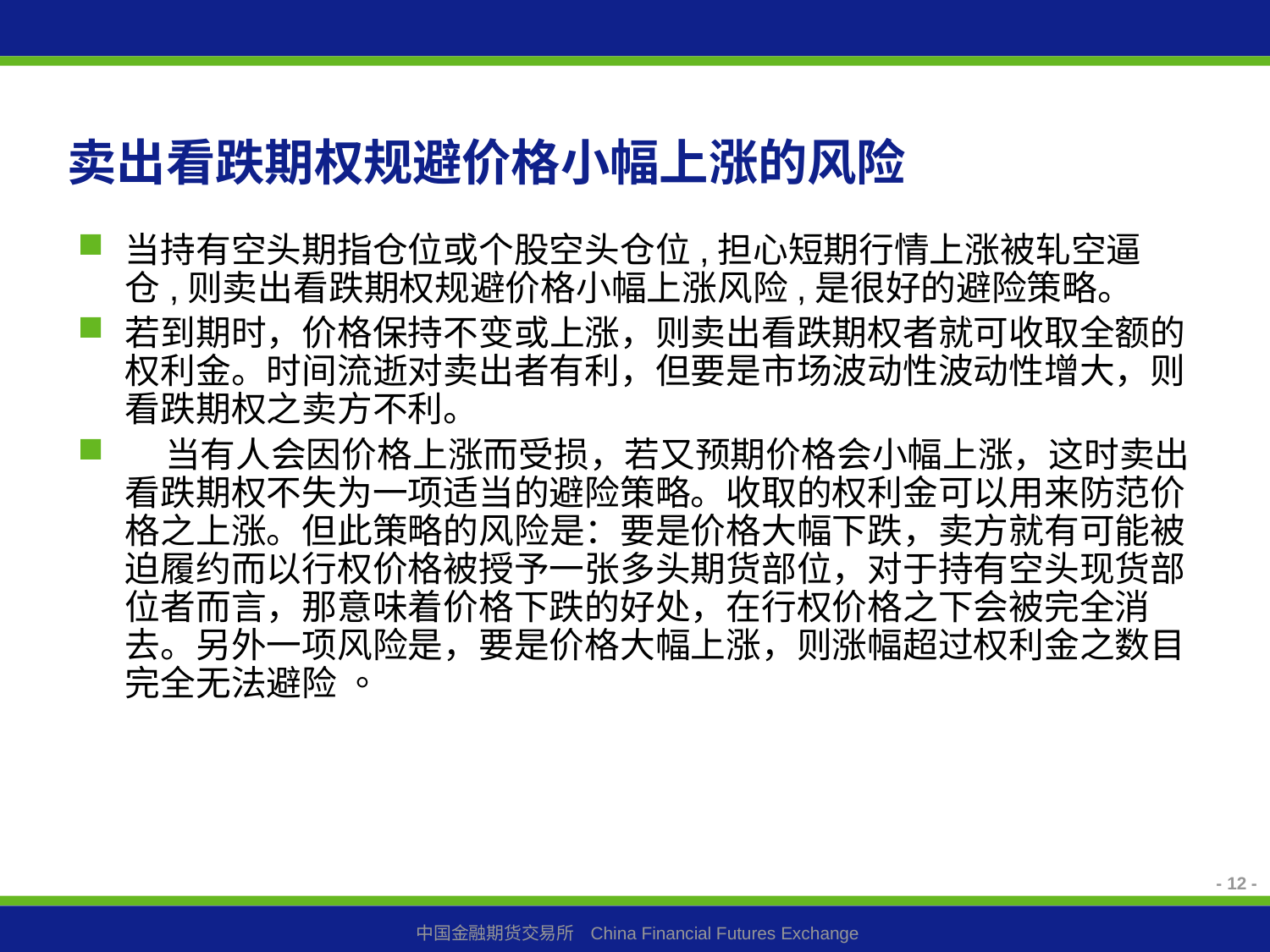

# 卖出看跌期权规避价格小幅上涨的风险
当持有空头期指仓位或个股空头仓位,担心短期行情上涨被轧空逼仓,则卖出看跌期权规避价格小幅上涨风险,是很好的避险策略。
若到期时，价格保持不变或上涨，则卖出看跌期权者就可收取全额的权利金。时间流逝对卖出者有利，但要是市场波动性波动性增大，则看跌期权之卖方不利。
    当有人会因价格上涨而受损，若又预期价格会小幅上涨，这时卖出看跌期权不失为一项适当的避险策略。收取的权利金可以用来防范价格之上涨。但此策略的风险是：要是价格大幅下跌，卖方就有可能被迫履约而以行权价格被授予一张多头期货部位，对于持有空头现货部位者而言，那意味着价格下跌的好处，在行权价格之下会被完全消去。另外一项风险是，要是价格大幅上涨，则涨幅超过权利金之数目完全无法避险 。
- 12 -